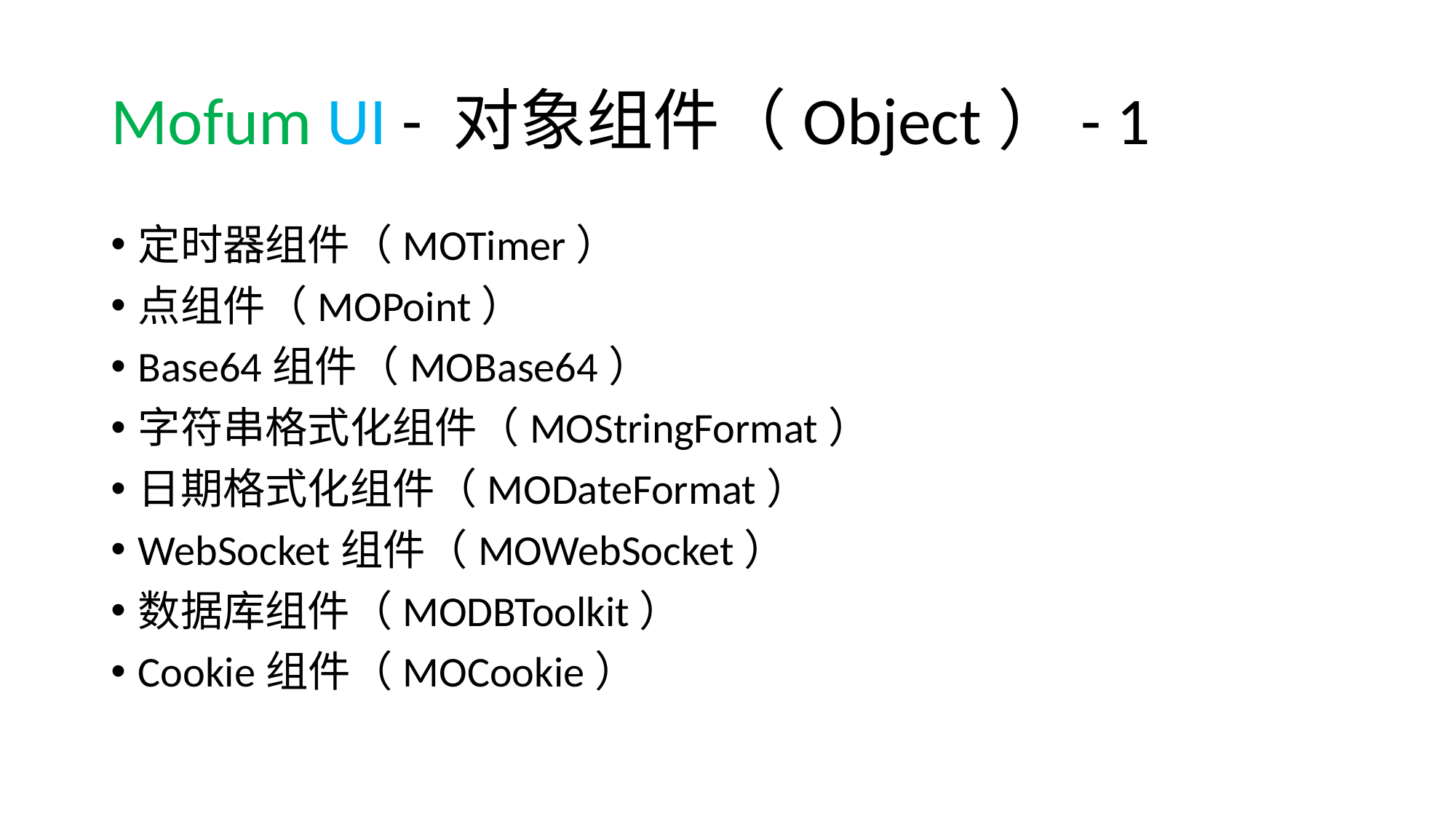

# Mofum UI - 对象组件（Object）- 1
定时器组件（MOTimer）
点组件（MOPoint）
Base64组件（MOBase64）
字符串格式化组件（MOStringFormat）
日期格式化组件（MODateFormat）
WebSocket组件（MOWebSocket）
数据库组件（MODBToolkit）
Cookie组件（MOCookie）